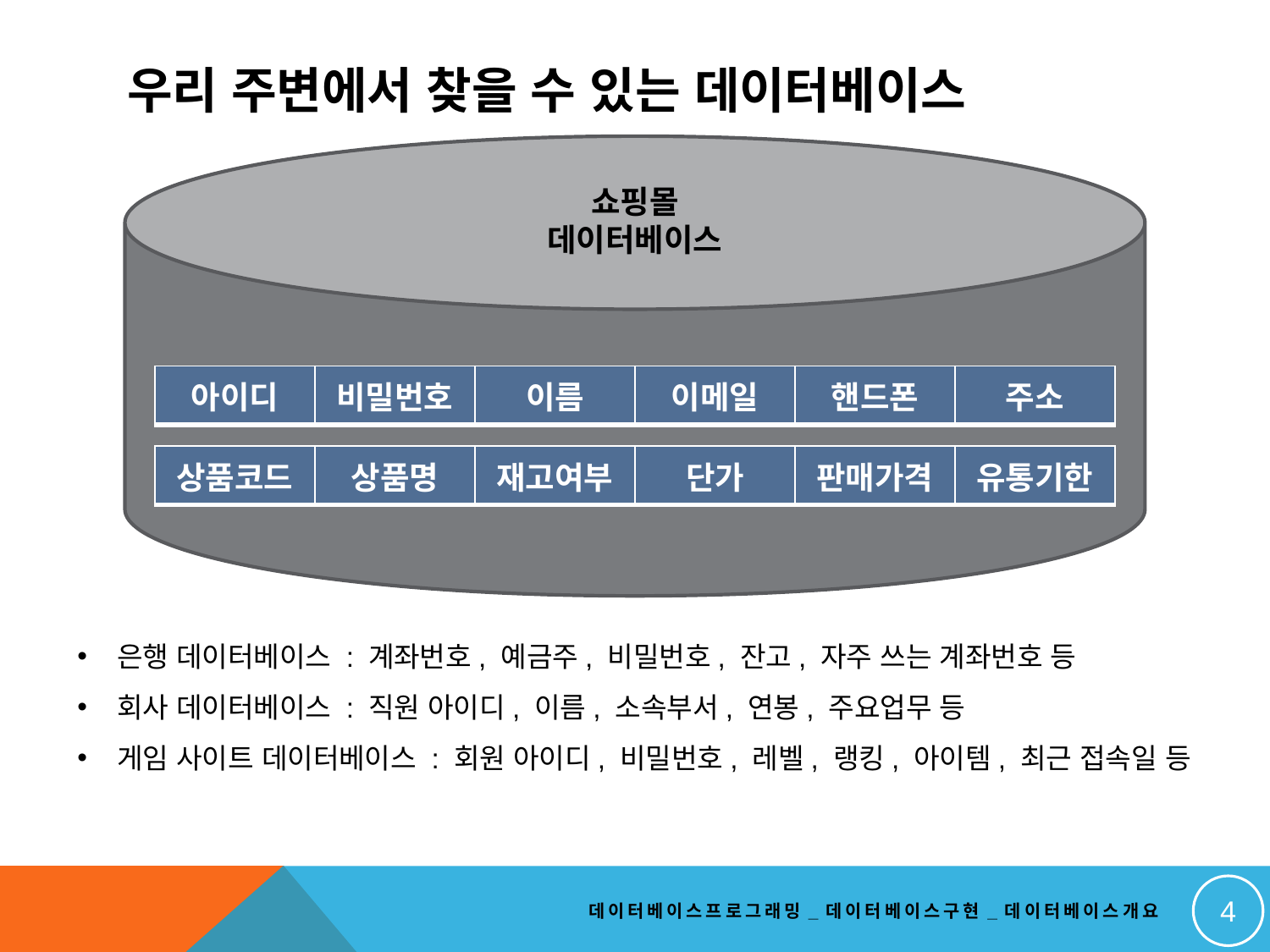

# 우리 주변에서 찾을 수 있는 데이터베이스

쇼핑몰
데이터베이스
| 아이디 | 비밀번호 | 이름 | 이메일 | 핸드폰 | 주소 |
| --- | --- | --- | --- | --- | --- |
| 상품코드 | 상품명 | 재고여부 | 단가 | 판매가격 | 유통기한 |
| --- | --- | --- | --- | --- | --- |
은행 데이터베이스 : 계좌번호, 예금주, 비밀번호, 잔고, 자주 쓰는 계좌번호 등
회사 데이터베이스 : 직원 아이디, 이름, 소속부서, 연봉, 주요업무 등
게임 사이트 데이터베이스 : 회원 아이디, 비밀번호, 레벨, 랭킹, 아이템, 최근 접속일 등
4
데이터베이스프로그래밍_데이터베이스구현_데이터베이스개요